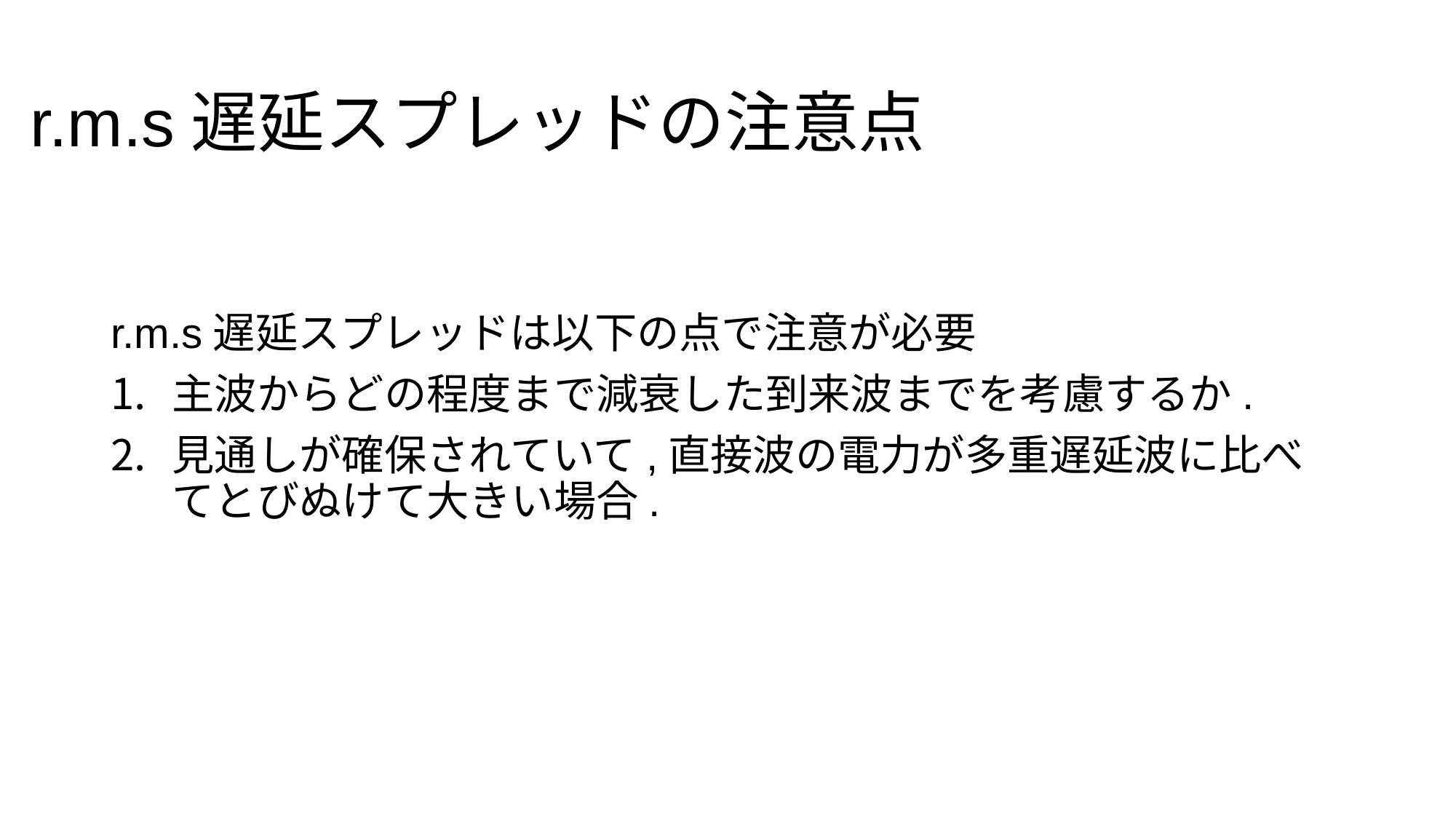

# r.m.s遅延スプレッドの注意点
r.m.s遅延スプレッドは以下の点で注意が必要
主波からどの程度まで減衰した到来波までを考慮するか.
見通しが確保されていて,直接波の電力が多重遅延波に比べてとびぬけて大きい場合.